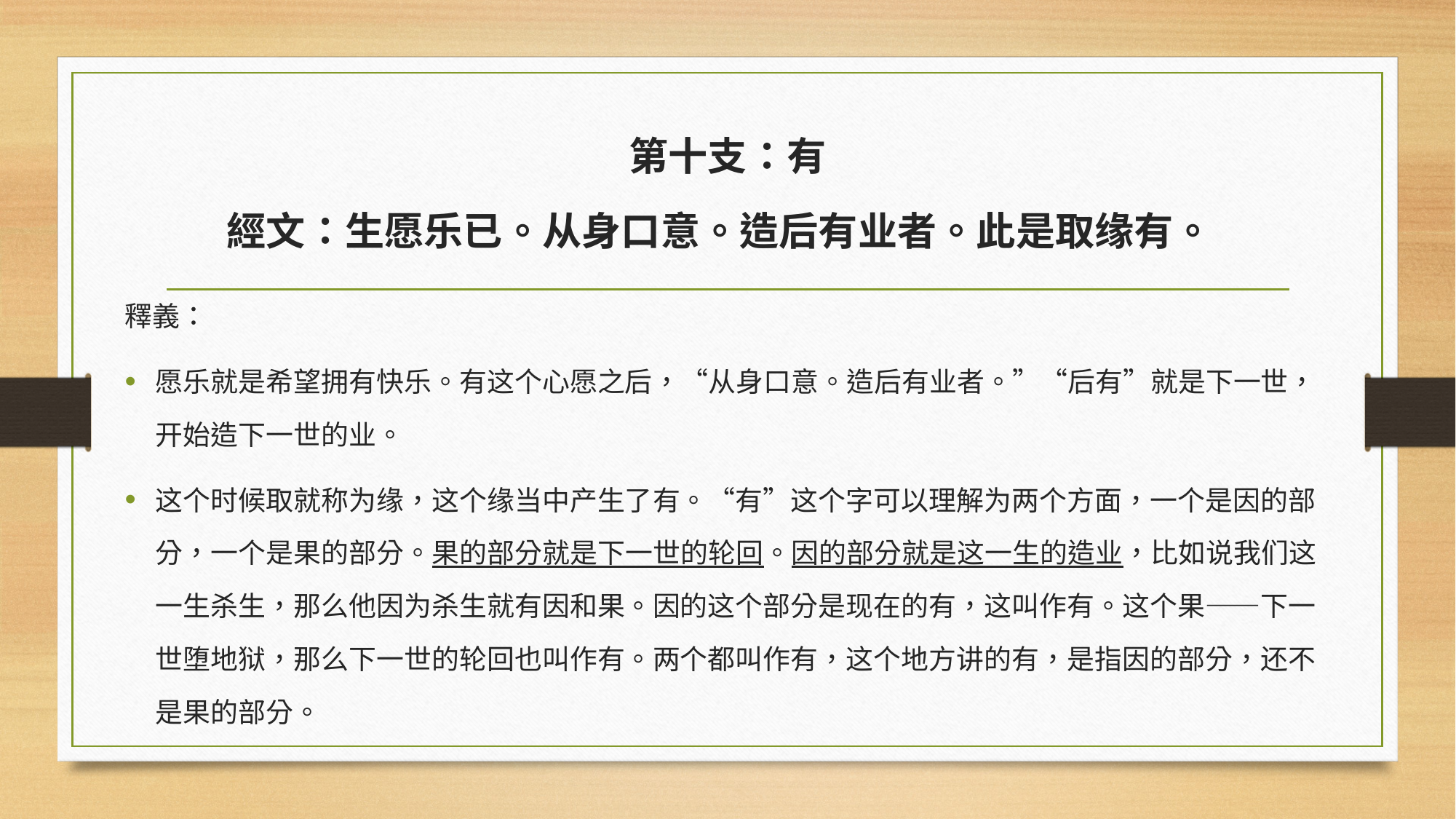

# 第十支：有 經文：生愿乐已。从身口意。造后有业者。此是取缘有。
釋義：
愿乐就是希望拥有快乐。有这个心愿之后，“从身口意。造后有业者。”“后有”就是下一世，开始造下一世的业。
这个时候取就称为缘，这个缘当中产生了有。“有”这个字可以理解为两个方面，一个是因的部分，一个是果的部分。果的部分就是下一世的轮回。因的部分就是这一生的造业，比如说我们这一生杀生，那么他因为杀生就有因和果。因的这个部分是现在的有，这叫作有。这个果——下一世堕地狱，那么下一世的轮回也叫作有。两个都叫作有，这个地方讲的有，是指因的部分，还不是果的部分。